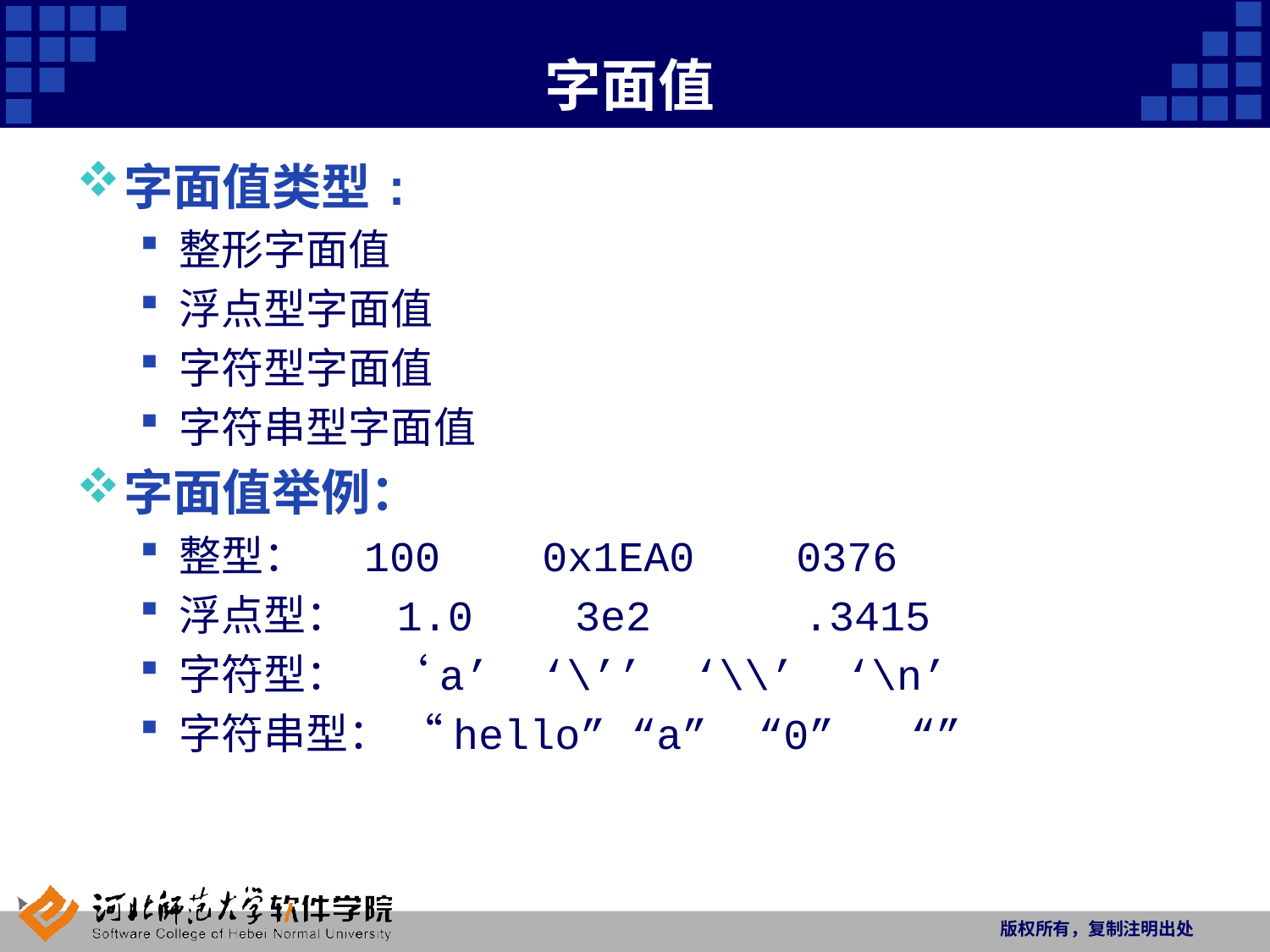

# 字面值
字面值类型:
整形字面值
浮点型字面值
字符型字面值
字符串型字面值
字面值举例：
整型：     100    0x1EA0    0376
浮点型：    1.0    3e2      .3415
字符型：    ‘a’  ‘\’’  ‘\\’  ‘\n’
字符串型： “hello” “a”  “0”   “”

版权所有，复制注明出处